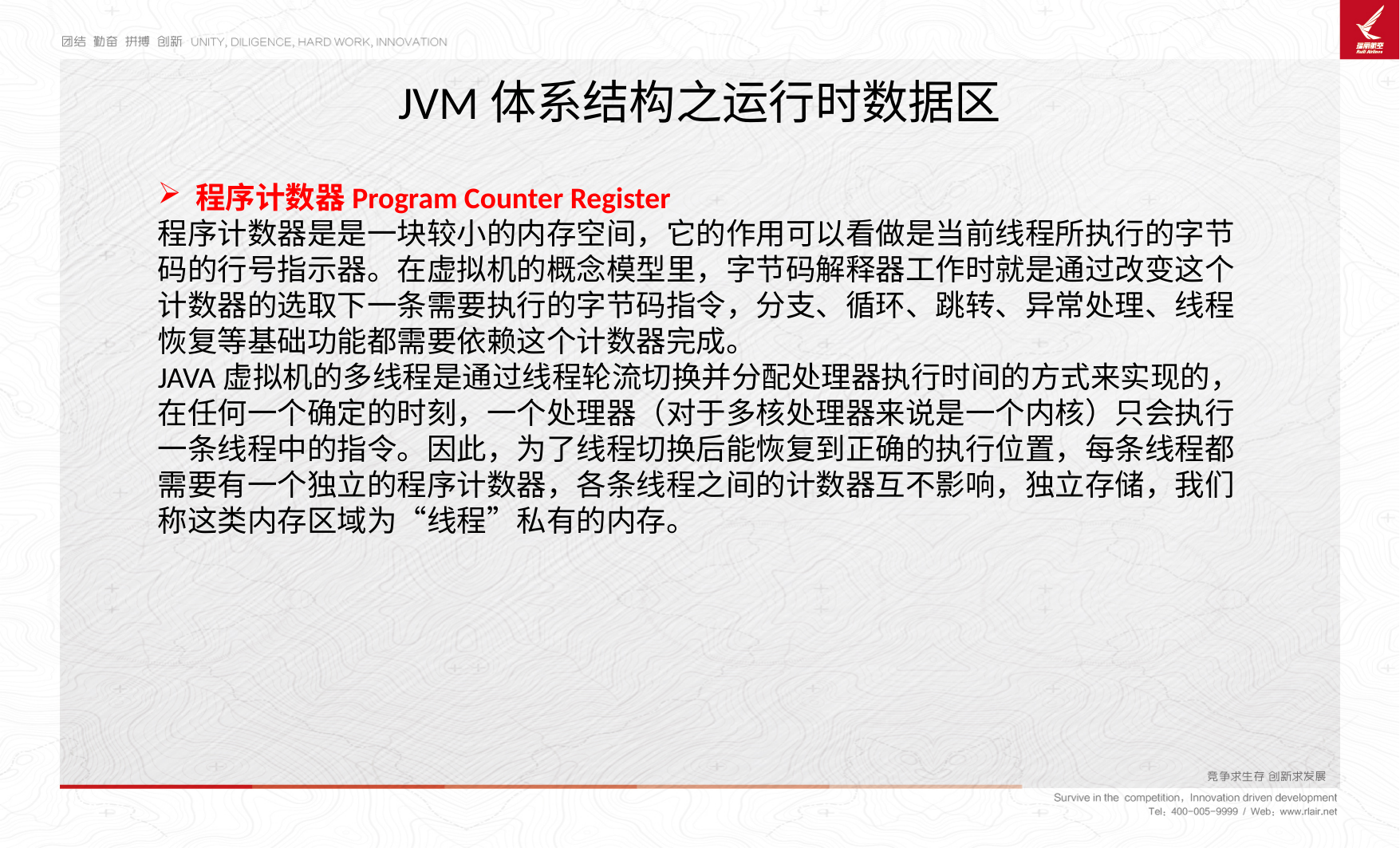

JVM体系结构之运行时数据区
程序计数器Program Counter Register
程序计数器是是一块较小的内存空间，它的作用可以看做是当前线程所执行的字节码的行号指示器。在虚拟机的概念模型里，字节码解释器工作时就是通过改变这个计数器的选取下一条需要执行的字节码指令，分支、循环、跳转、异常处理、线程恢复等基础功能都需要依赖这个计数器完成。
JAVA虚拟机的多线程是通过线程轮流切换并分配处理器执行时间的方式来实现的，在任何一个确定的时刻，一个处理器（对于多核处理器来说是一个内核）只会执行一条线程中的指令。因此，为了线程切换后能恢复到正确的执行位置，每条线程都需要有一个独立的程序计数器，各条线程之间的计数器互不影响，独立存储，我们称这类内存区域为“线程”私有的内存。